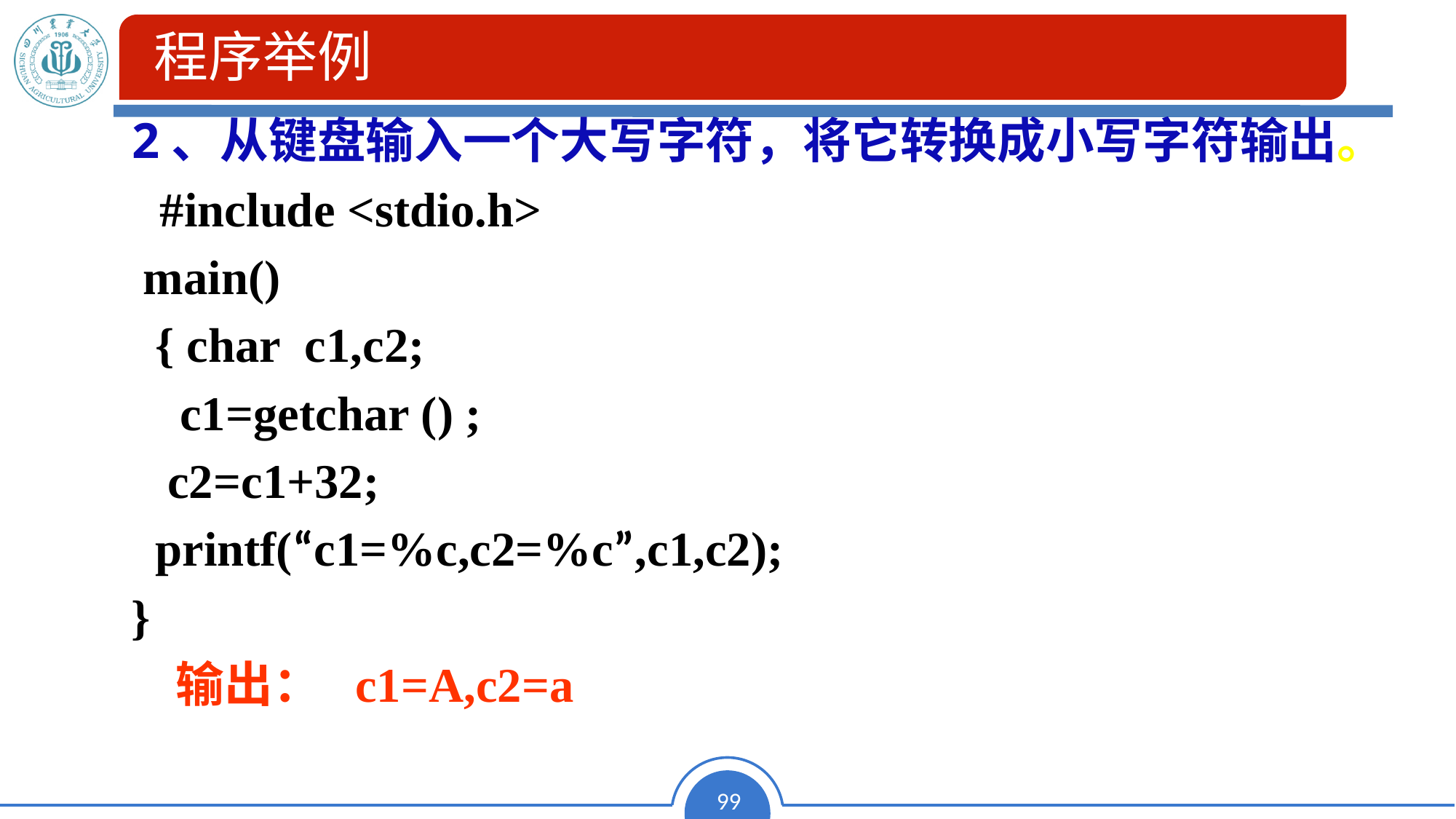

程序举例
2、从键盘输入一个大写字符，将它转换成小写字符输出。
 #include <stdio.h>
 main()
  { char  c1,c2;
    c1=getchar () ;
   c2=c1+32;
  printf(“c1=%c,c2=%c”,c1,c2);
}
   输出：  c1=A,c2=a